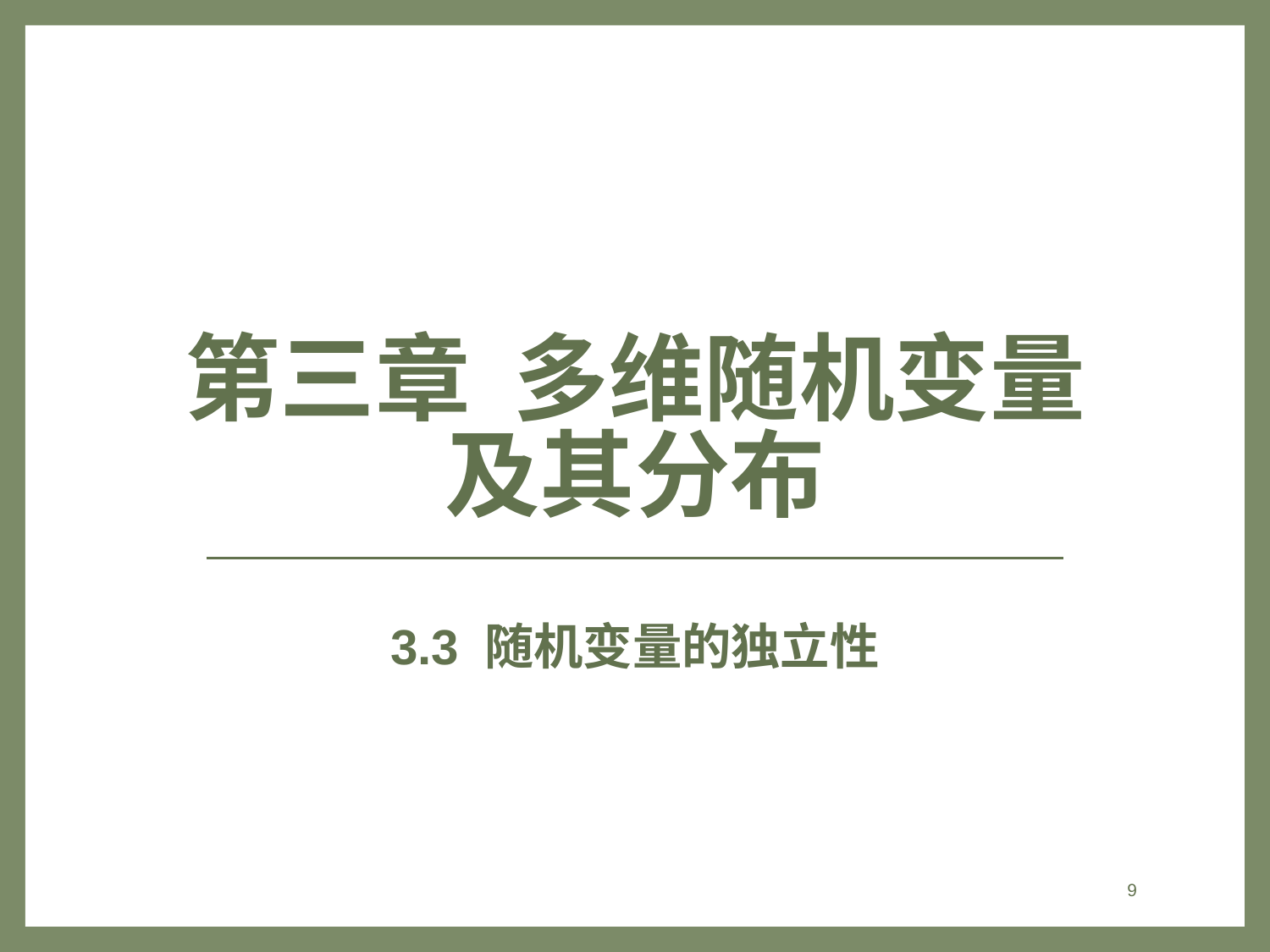

# 第三章  多维随机变量 及其分布
3.3 随机变量的独立性
9